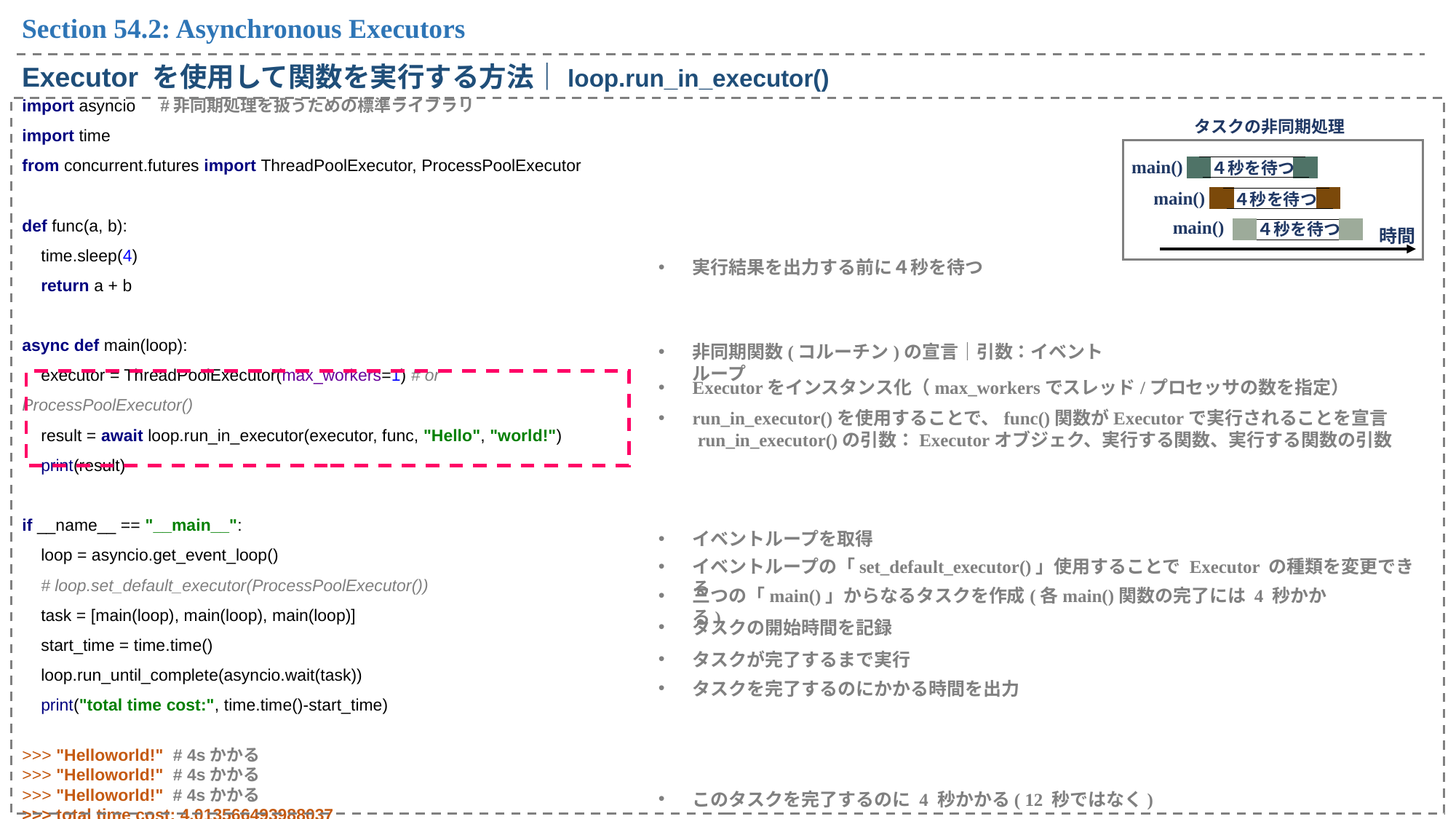

Section 54.2: Asynchronous Executors
Executor を使用して関数を実行する方法｜loop.run_in_executor()
import asyncio　#非同期処理を扱うための標準ライブラリ
import time
from concurrent.futures import ThreadPoolExecutor, ProcessPoolExecutor
def func(a, b):
    time.sleep(4)
    return a + b
async def main(loop):
    executor = ThreadPoolExecutor(max_workers=1) # or ProcessPoolExecutor()
    result = await loop.run_in_executor(executor, func, "Hello", "world!")
    print(result)
if __name__ == "__main__":
    loop = asyncio.get_event_loop()
    # loop.set_default_executor(ProcessPoolExecutor())
    task = [main(loop), main(loop), main(loop)]
    start_time = time.time()
    loop.run_until_complete(asyncio.wait(task))
    print("total time cost:", time.time()-start_time)

>>> "Helloworld!"  # 4sかかる
>>> "Helloworld!"  # 4sかかる
>>> "Helloworld!"  # 4sかかる
>>> total time cost: 4.013566493988037

タスクの非同期処理

main()
４秒を待つ

main()
４秒を待つ

main()
４秒を待つ

時間
実行結果を出力する前に４秒を待つ
非同期関数(コルーチン)の宣言｜引数：イベントループ

Executorをインスタンス化（max_workersでスレッド/プロセッサの数を指定）
run_in_executor()を使用することで、func()関数がExecutorで実行されることを宣言
　    run_in_executor()の引数：Executorオブジェク、実行する関数、実行する関数の引数
イベントループを取得
イベントループの「set_default_executor()」使用することで Executor の種類を変更できる
三つの「main()」からなるタスクを作成(各main()関数の完了には 4 秒かかる)
タスクの開始時間を記録
タスクが完了するまで実行
タスクを完了するのにかかる時間を出力
このタスクを完了するのに 4 秒かかる( 12 秒ではなく)